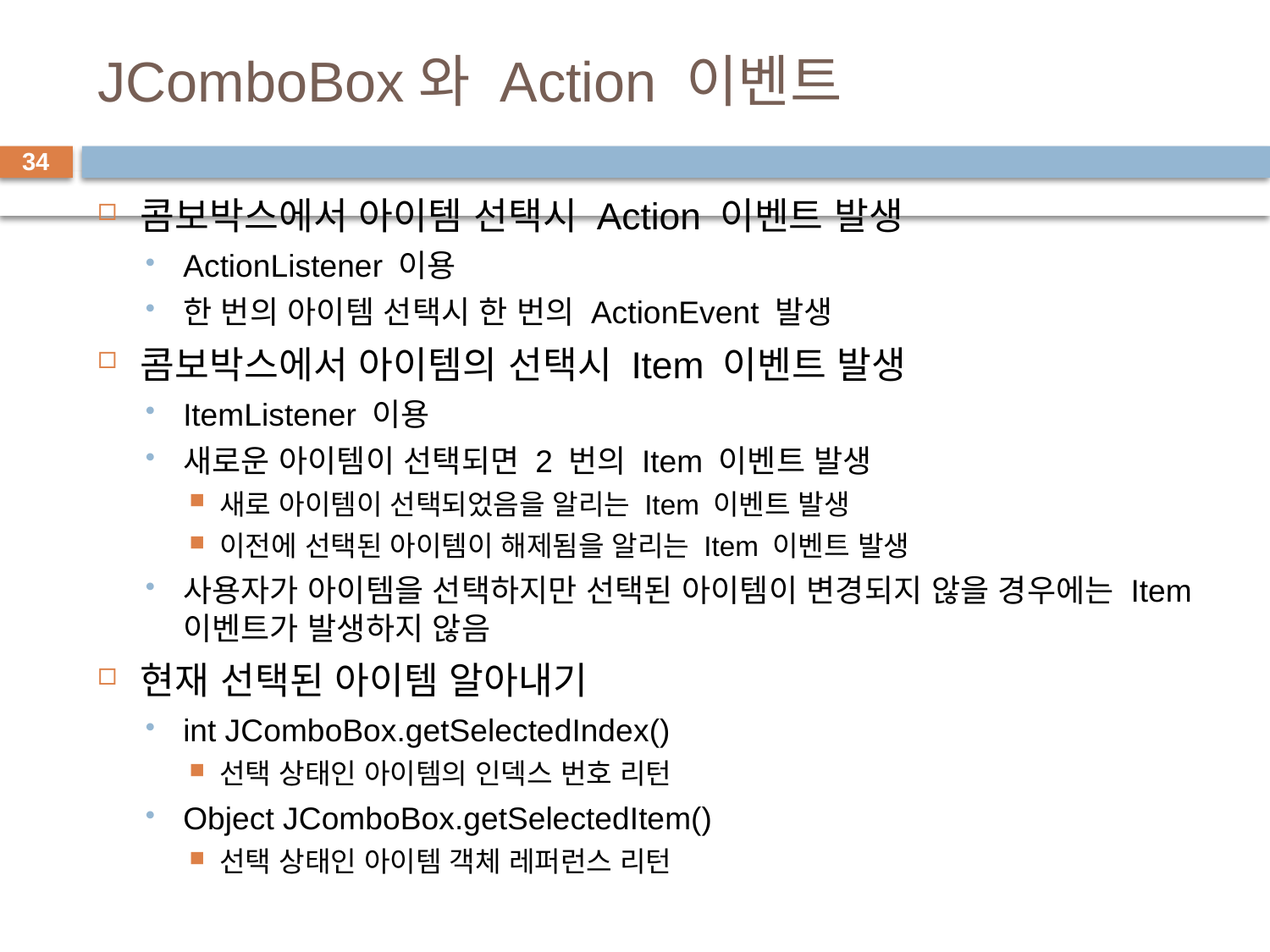

# JComboBox와 Action 이벤트
34
콤보박스에서 아이템 선택시 Action 이벤트 발생
ActionListener 이용
한 번의 아이템 선택시 한 번의 ActionEvent 발생
콤보박스에서 아이템의 선택시 Item 이벤트 발생
ItemListener 이용
새로운 아이템이 선택되면 2 번의 Item 이벤트 발생
새로 아이템이 선택되었음을 알리는 Item 이벤트 발생
이전에 선택된 아이템이 해제됨을 알리는 Item 이벤트 발생
사용자가 아이템을 선택하지만 선택된 아이템이 변경되지 않을 경우에는 Item 이벤트가 발생하지 않음
현재 선택된 아이템 알아내기
int JComboBox.getSelectedIndex()
선택 상태인 아이템의 인덱스 번호 리턴
Object JComboBox.getSelectedItem()
선택 상태인 아이템 객체 레퍼런스 리턴